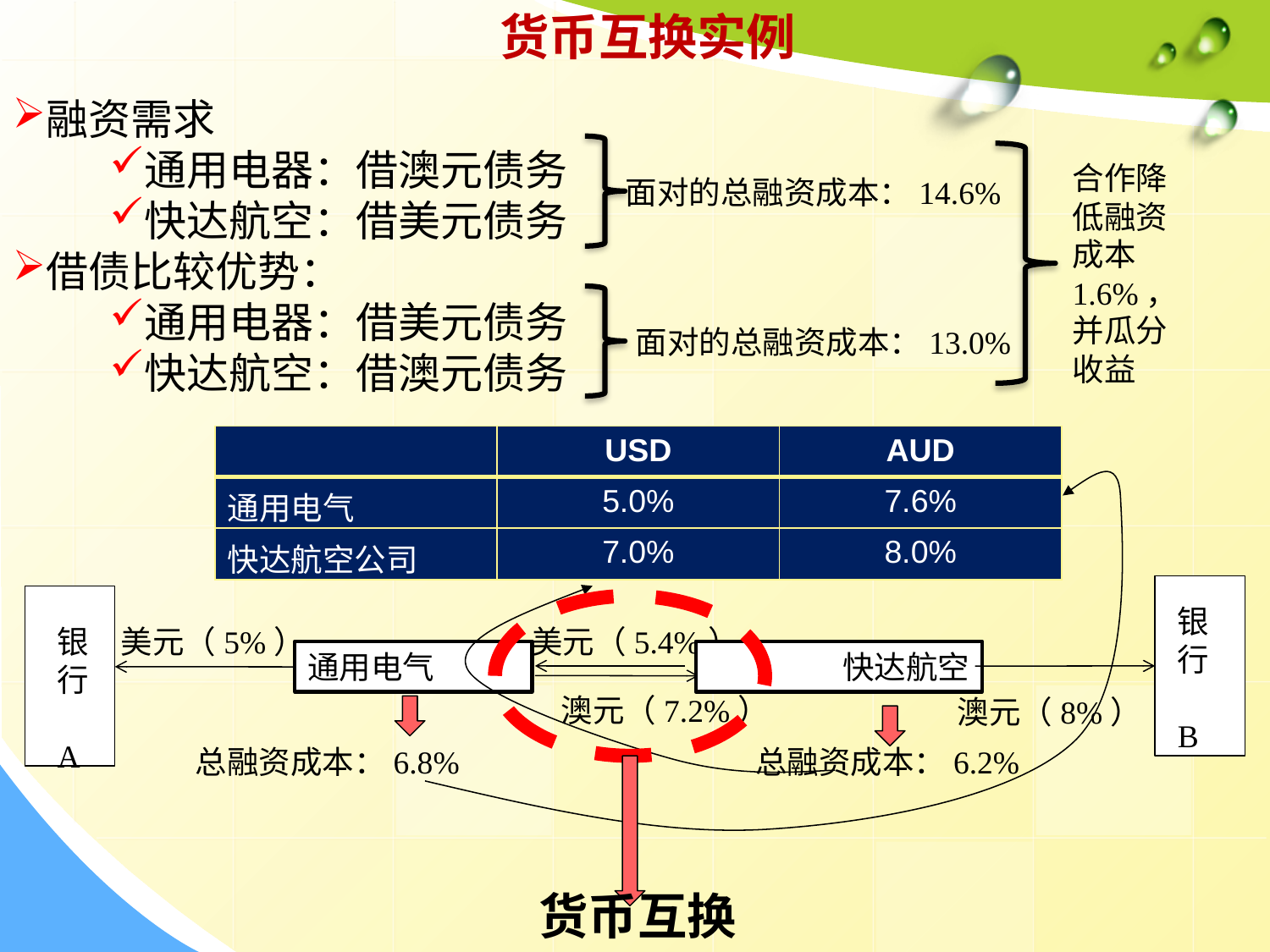

货币互换实例
融资需求
通用电器：借澳元债务
快达航空：借美元债务
借债比较优势：
通用电器：借美元债务
快达航空：借澳元债务

合作降低融资成本1.6%，并瓜分收益
面对的总融资成本：14.6%

面对的总融资成本：13.0%
|  | USD | AUD |
| --- | --- | --- |
| 通用电气 | 5.0% | 7.6% |
| 快达航空公司 | 7.0% | 8.0% |

银行   B
银行   A
美元（5%）
通用电气
快达航空
澳元（7.2%）
澳元（8%）
美元（5.4%）

总融资成本：6.8%
总融资成本：6.2%

货币互换